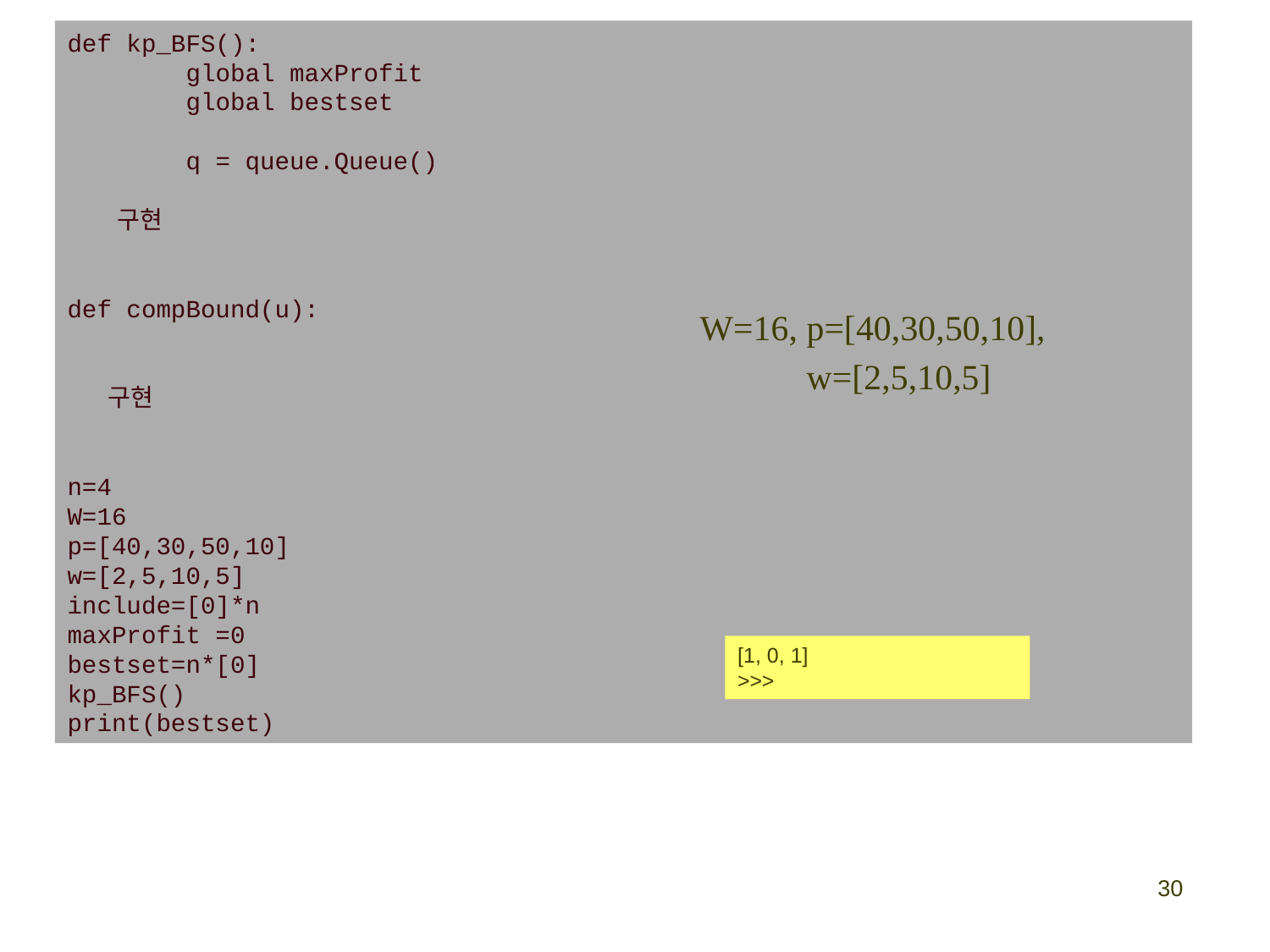

def kp_BFS():
        global maxProfit
        global bestset

        q = queue.Queue()

        구현

def compBound(u):

     구현

n=4
W=16
p=[40,30,50,10]
w=[2,5,10,5]
include=[0]*n
maxProfit =0
bestset=n*[0]
kp_BFS()
print(bestset)
W=16, p=[40,30,50,10],
            w=[2,5,10,5]
[1, 0, 1]
>>>
30